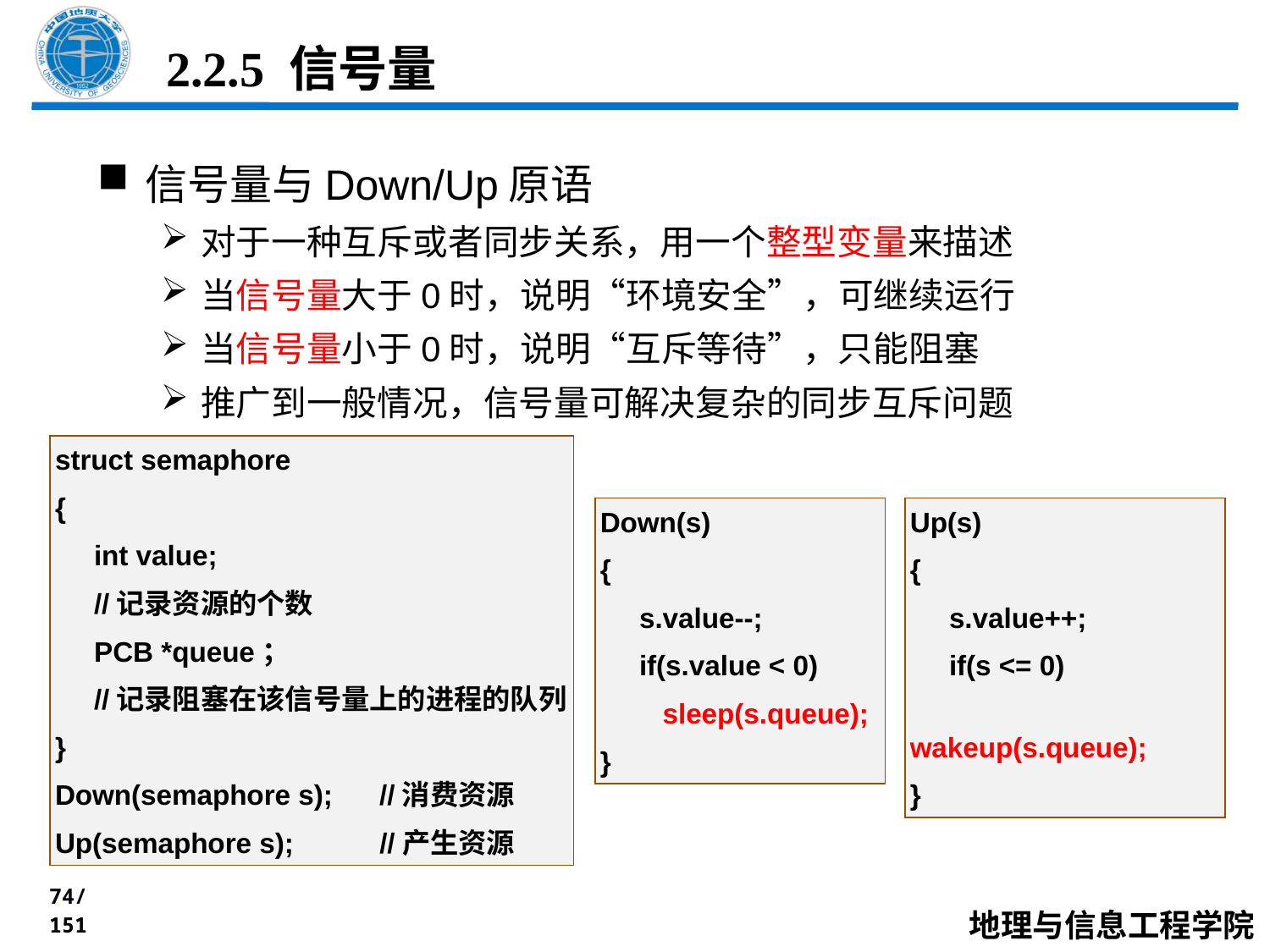

2.2.5 信号量
信号量与Down/Up原语
对于一种互斥或者同步关系，用一个整型变量来描述
当信号量大于0时，说明“环境安全”，可继续运行
当信号量小于0时，说明“互斥等待”，只能阻塞
推广到一般情况，信号量可解决复杂的同步互斥问题
struct semaphore
{
     int value;
     //记录资源的个数
     PCB *queue；
     //记录阻塞在该信号量上的进程的队列
}
Down(semaphore s);      //消费资源
Up(semaphore s);           //产生资源
Down(s)
{
     s.value--;
     if(s.value < 0)
        sleep(s.queue);
}
Up(s)
{
     s.value++;
     if(s <= 0)
          wakeup(s.queue);
}